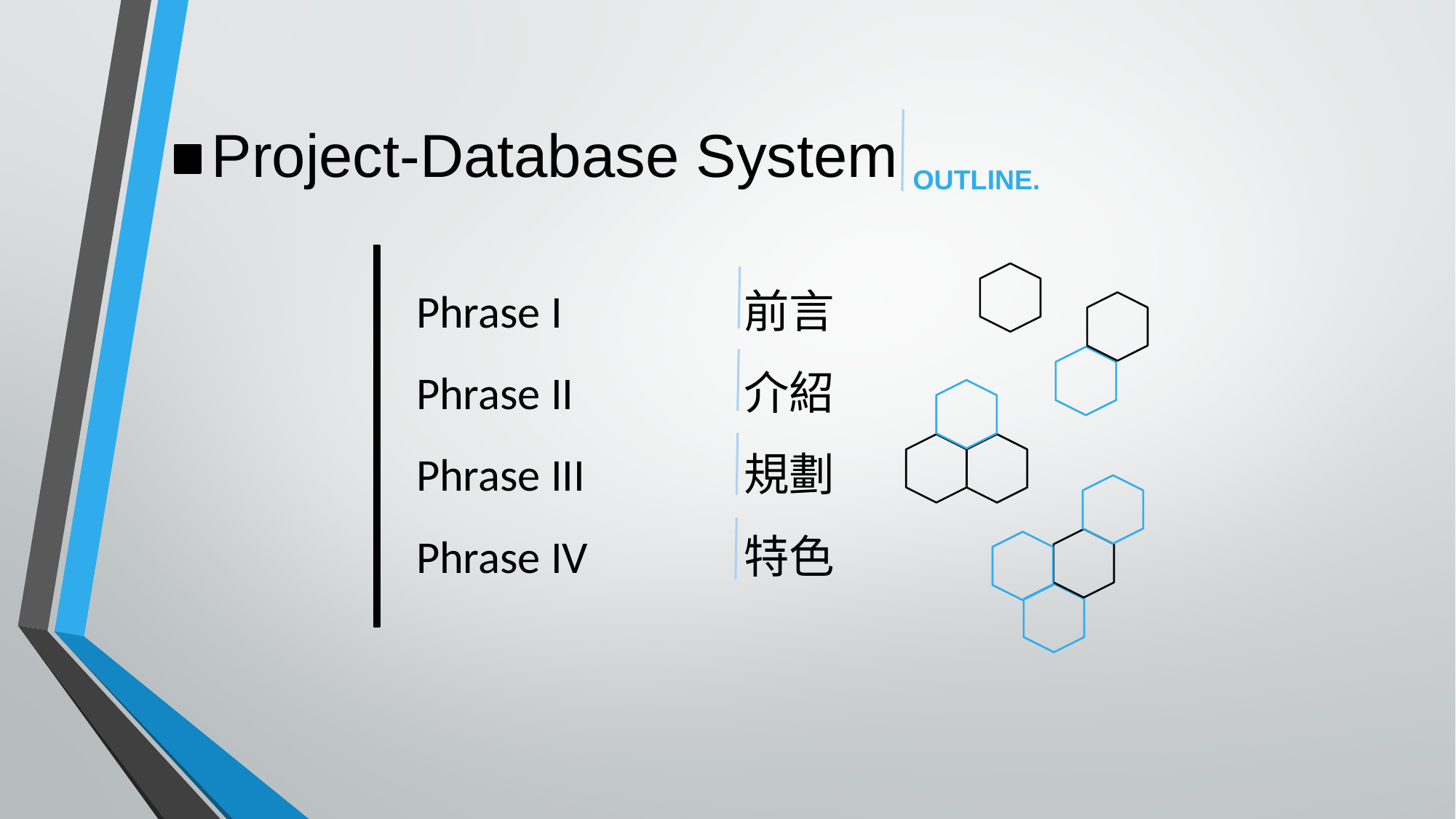

# Project-Database System

OUTLINE.

Phrase I 		前言
Phrase II		介紹
Phrase III		規劃
Phrase IV		特色